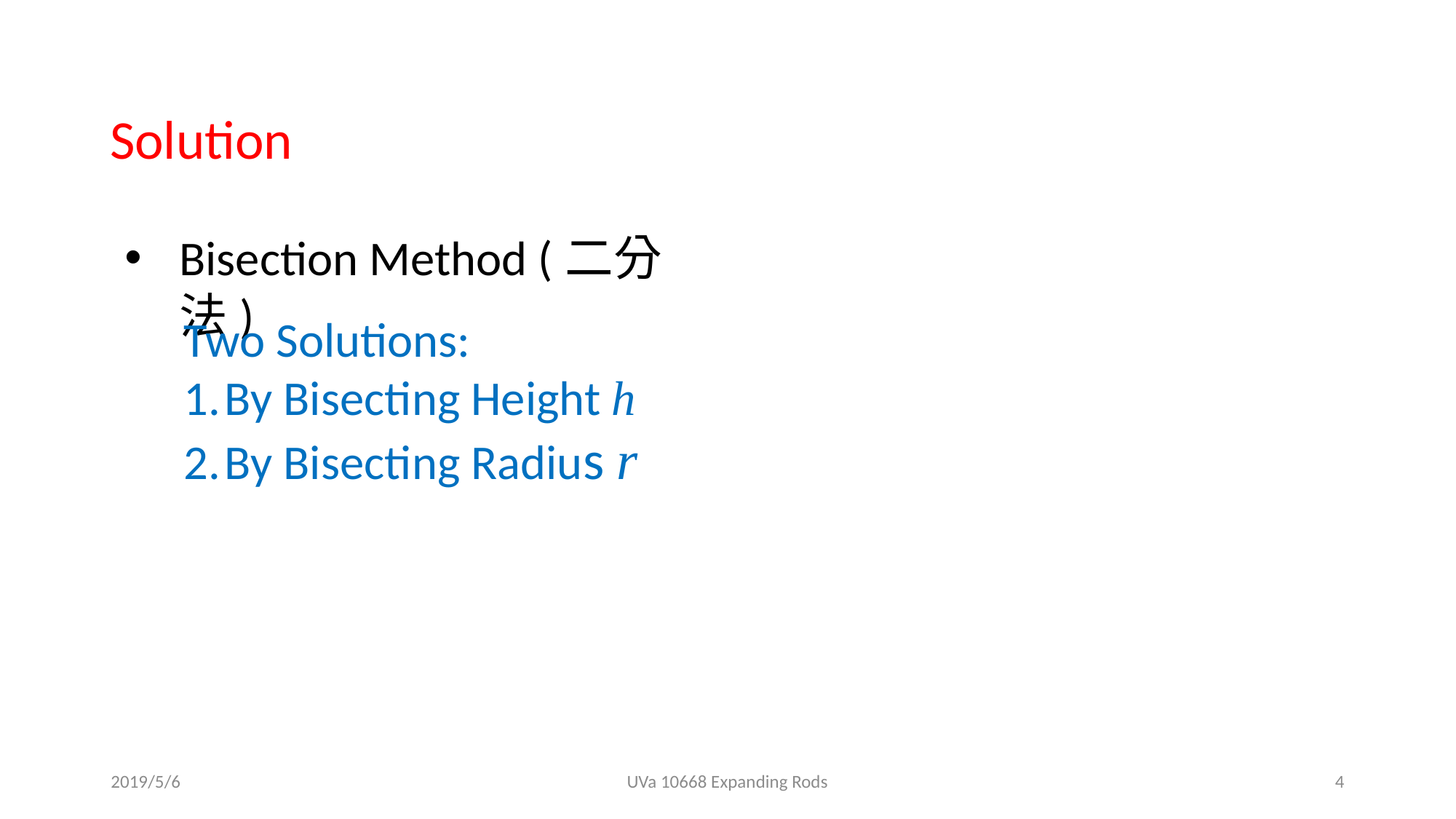

Solution
Bisection Method (二分法)
Two Solutions:
By Bisecting Height h
By Bisecting Radius r
2019/5/6
UVa 10668 Expanding Rods
4